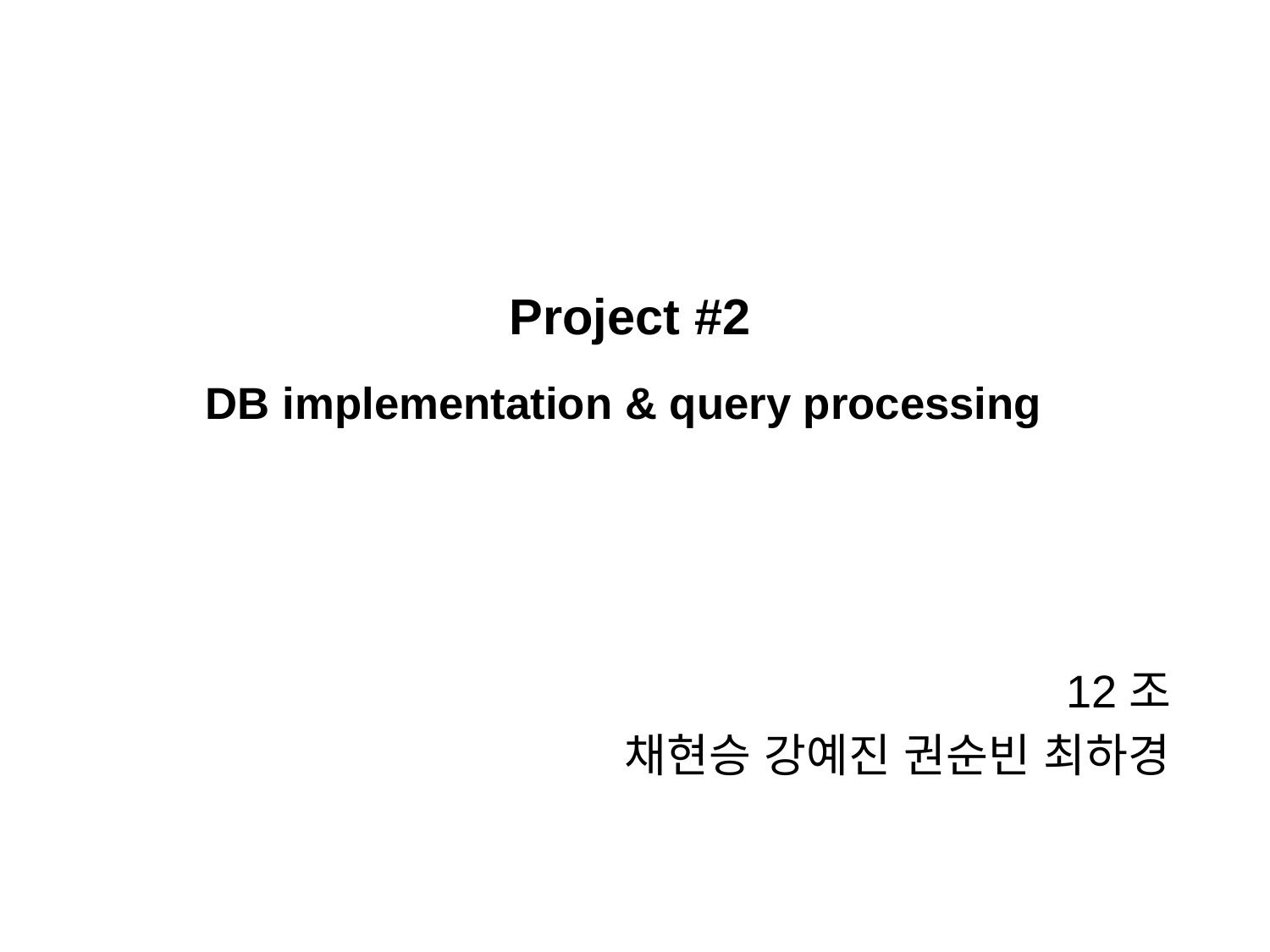

# Project #2 DB implementation & query processing
12조
채현승 강예진 권순빈 최하경